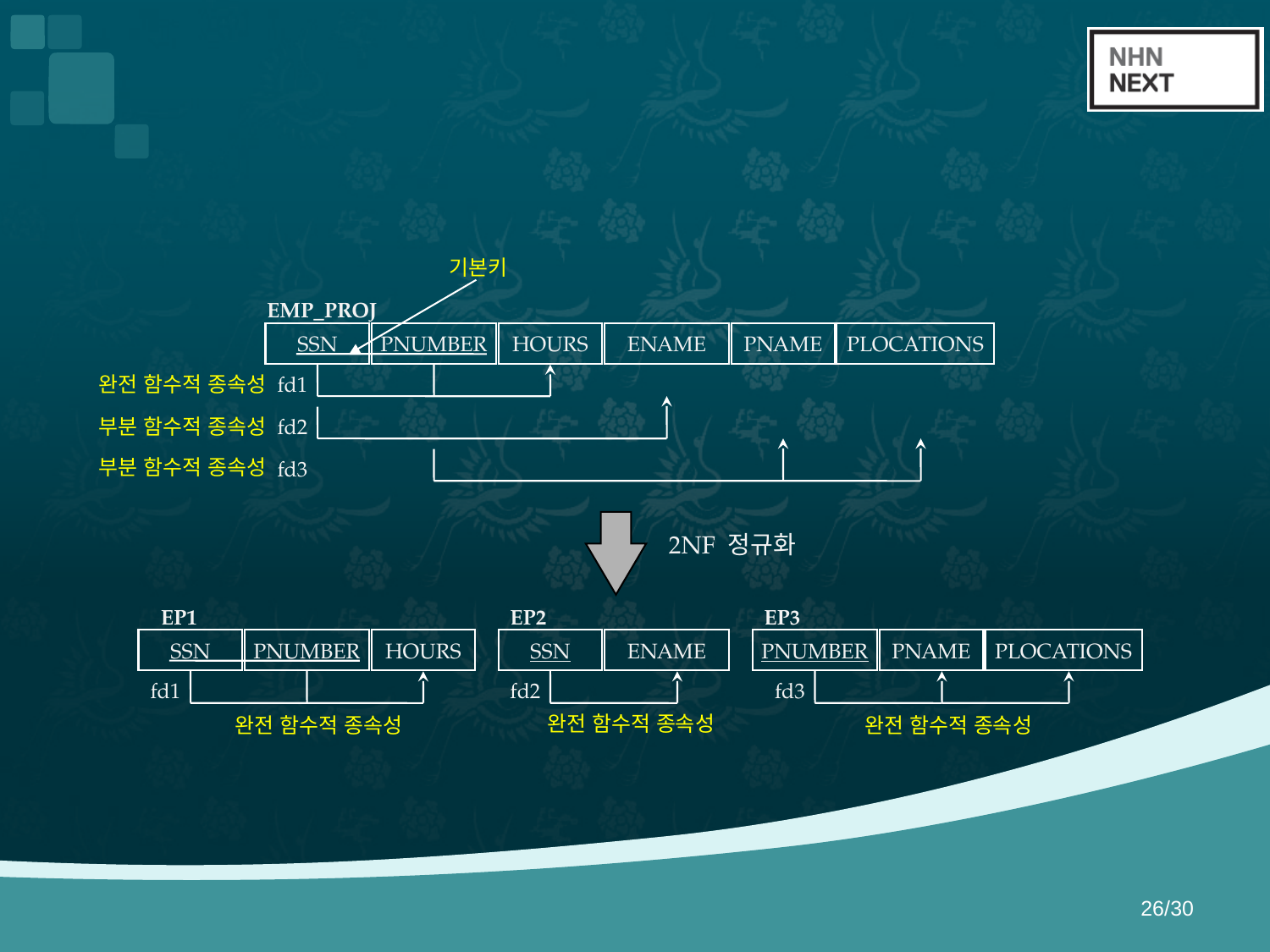

#
기본키

EMP_PROJ
SSN
PNUMBER
HOURS
ENAME
PNAME
PLOCATIONS

완전 함수적 종속성
fd1

부분 함수적 종속성
fd2

부분 함수적 종속성
fd3

2NF 정규화
EP1
EP2
EP3
SSN
PNUMBER
HOURS
SSN
ENAME
PNUMBER
PNAME
PLOCATIONS

fd1

fd2

fd3

완전 함수적 종속성
완전 함수적 종속성
완전 함수적 종속성
26/30